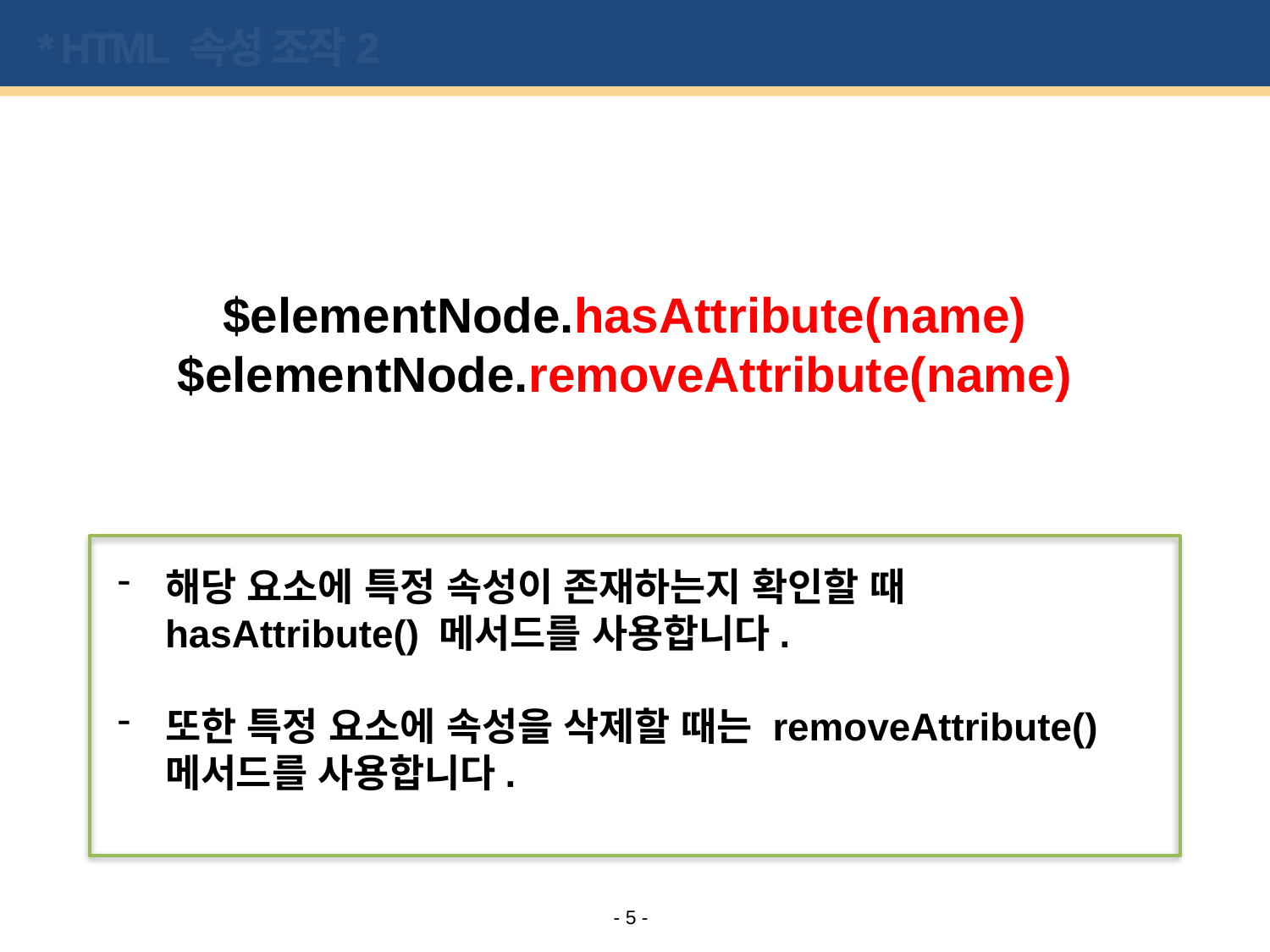

# * HTML 속성 조작2
$elementNode.hasAttribute(name)
$elementNode.removeAttribute(name)

해당 요소에 특정 속성이 존재하는지 확인할 때 hasAttribute() 메서드를 사용합니다.

또한 특정 요소에 속성을 삭제할 때는 removeAttribute() 메서드를 사용합니다.